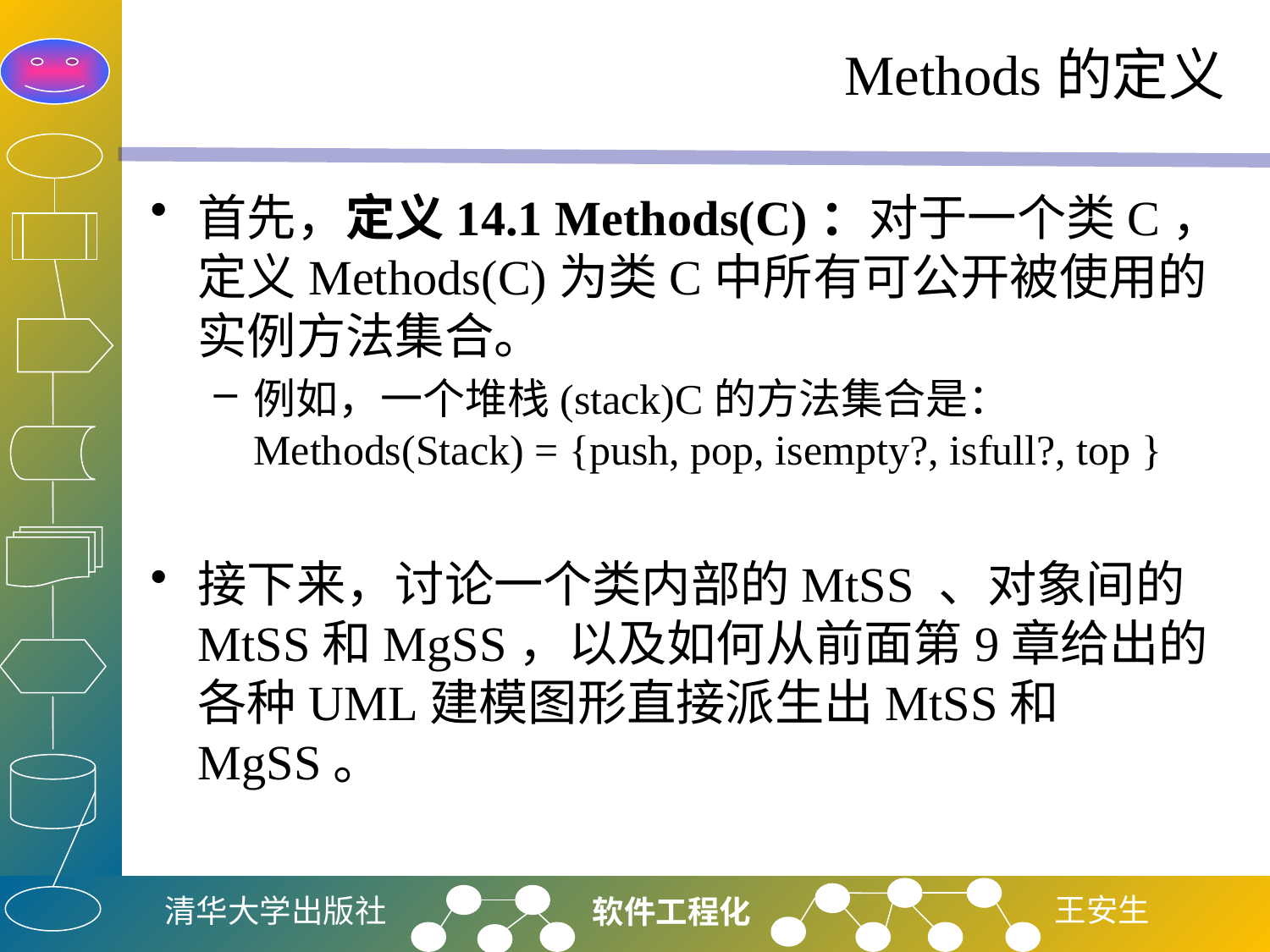

# Methods的定义
首先，定义14.1 Methods(C)：对于一个类C，定义Methods(C)为类C中所有可公开被使用的实例方法集合。
例如，一个堆栈(stack)C的方法集合是：Methods(Stack) = {push, pop, isempty?, isfull?, top }

接下来，讨论一个类内部的MtSS 、对象间的MtSS和MgSS，以及如何从前面第9章给出的各种UML建模图形直接派生出MtSS和MgSS。